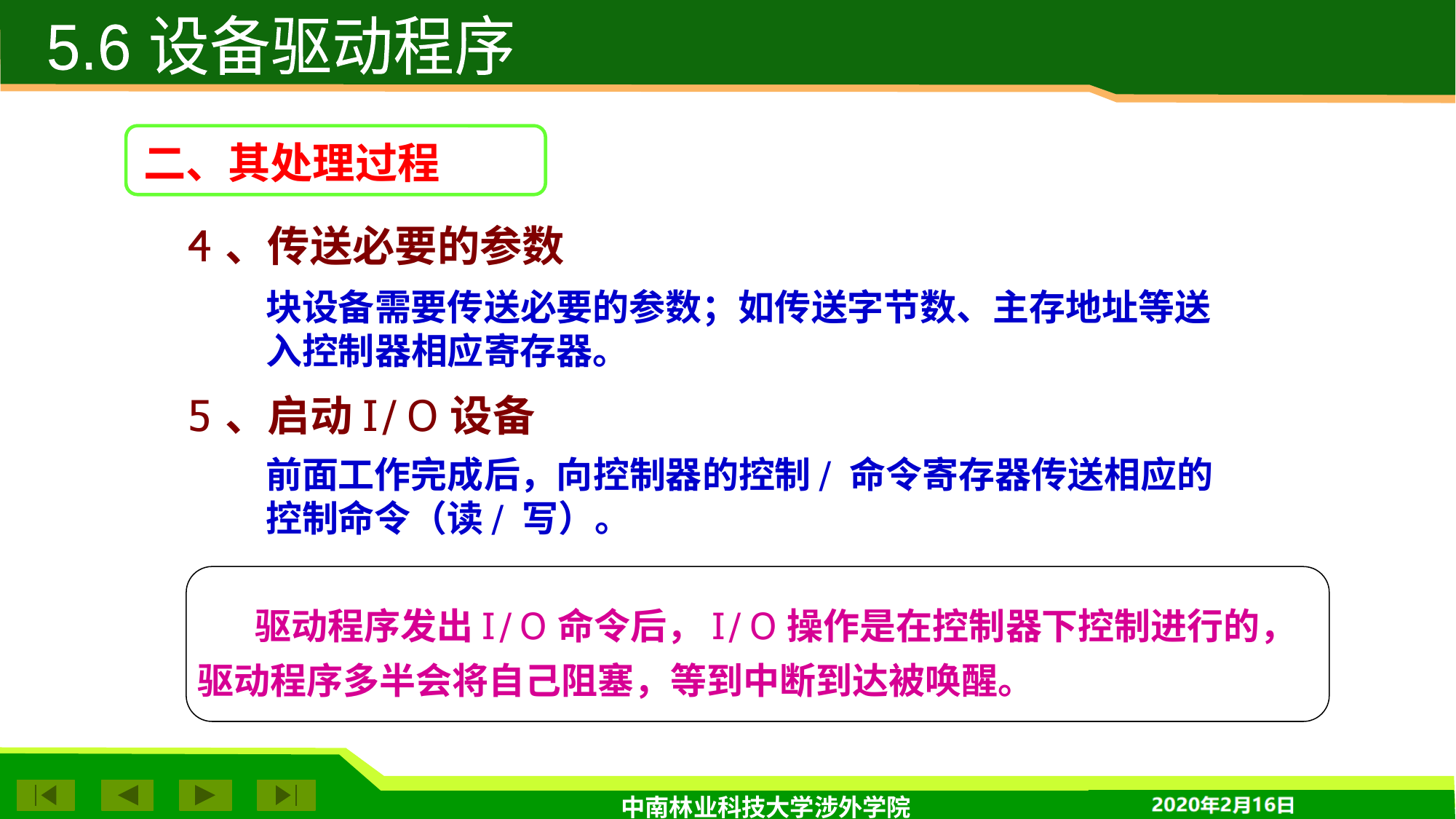

5.6 设备驱动程序

二、其处理过程
4、传送必要的参数
块设备需要传送必要的参数；如传送字节数、主存地址等送入控制器相应寄存器。
5、启动I/O设备
前面工作完成后，向控制器的控制/命令寄存器传送相应的控制命令（读/写）。

      驱动程序发出I/O命令后，I/O操作是在控制器下控制进行的，驱动程序多半会将自己阻塞，等到中断到达被唤醒。